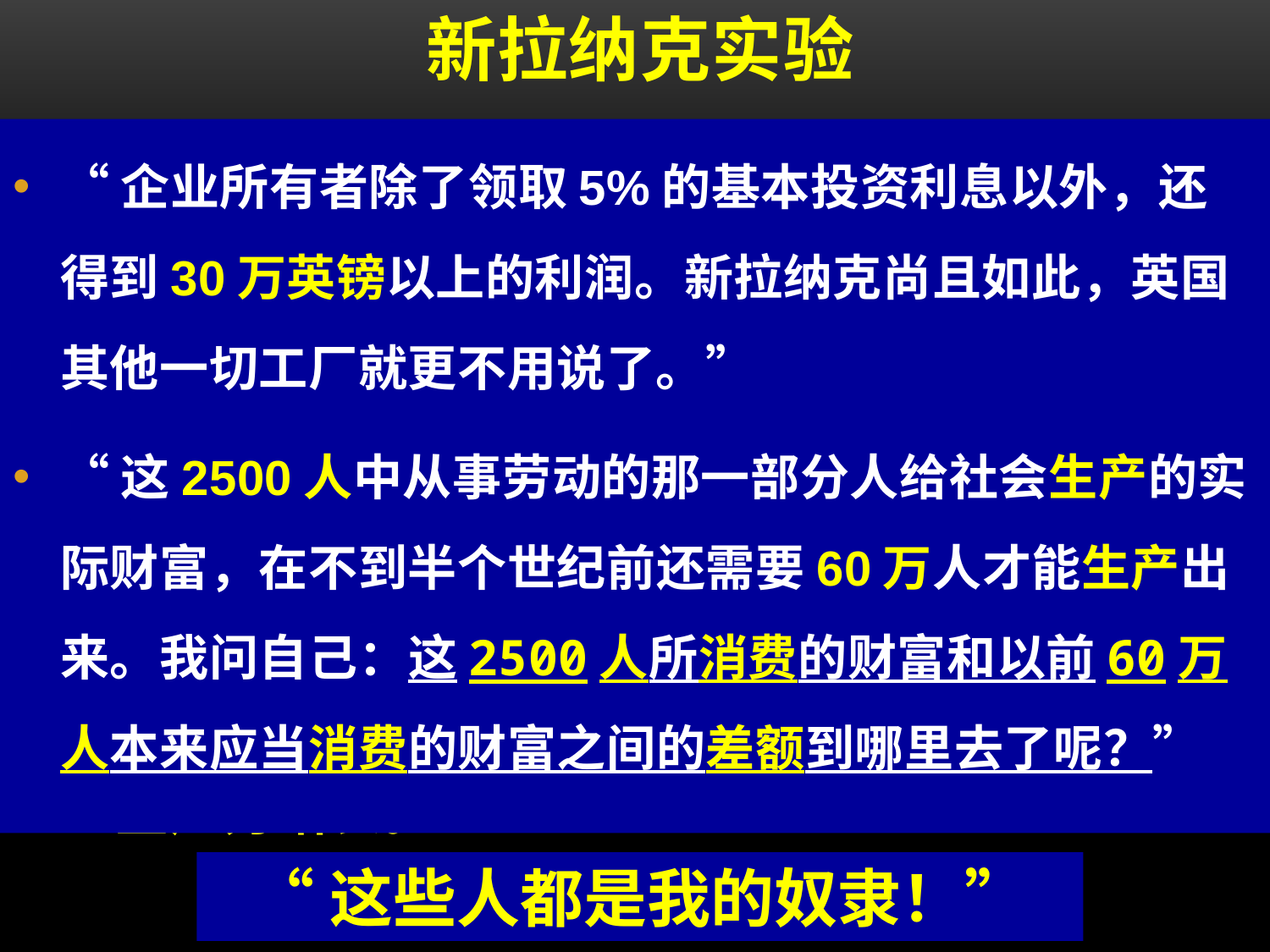

# 新拉纳克实验
创造“比较合乎尊严”的劳动生活环境：
工人的工作时间由每天13—14小时缩短为10小时；禁止不满12岁的童工劳动；提高工人工资；晚间娱乐；建立劳工食堂、消费合作社、发明幼儿园。
效果——
极其堕落的人、酗酒、警察、诉讼等几乎绝迹。
生产力增长。

“企业所有者除了领取5%的基本投资利息以外，还得到30万英镑以上的利润。新拉纳克尚且如此，英国其他一切工厂就更不用说了。”
“这2500人中从事劳动的那一部分人给社会生产的实际财富，在不到半个世纪前还需要60万人才能生产出来。我问自己：这2500人所消费的财富和以前60万人本来应当消费的财富之间的差额到哪里去了呢？”
“这些人都是我的奴隶！”